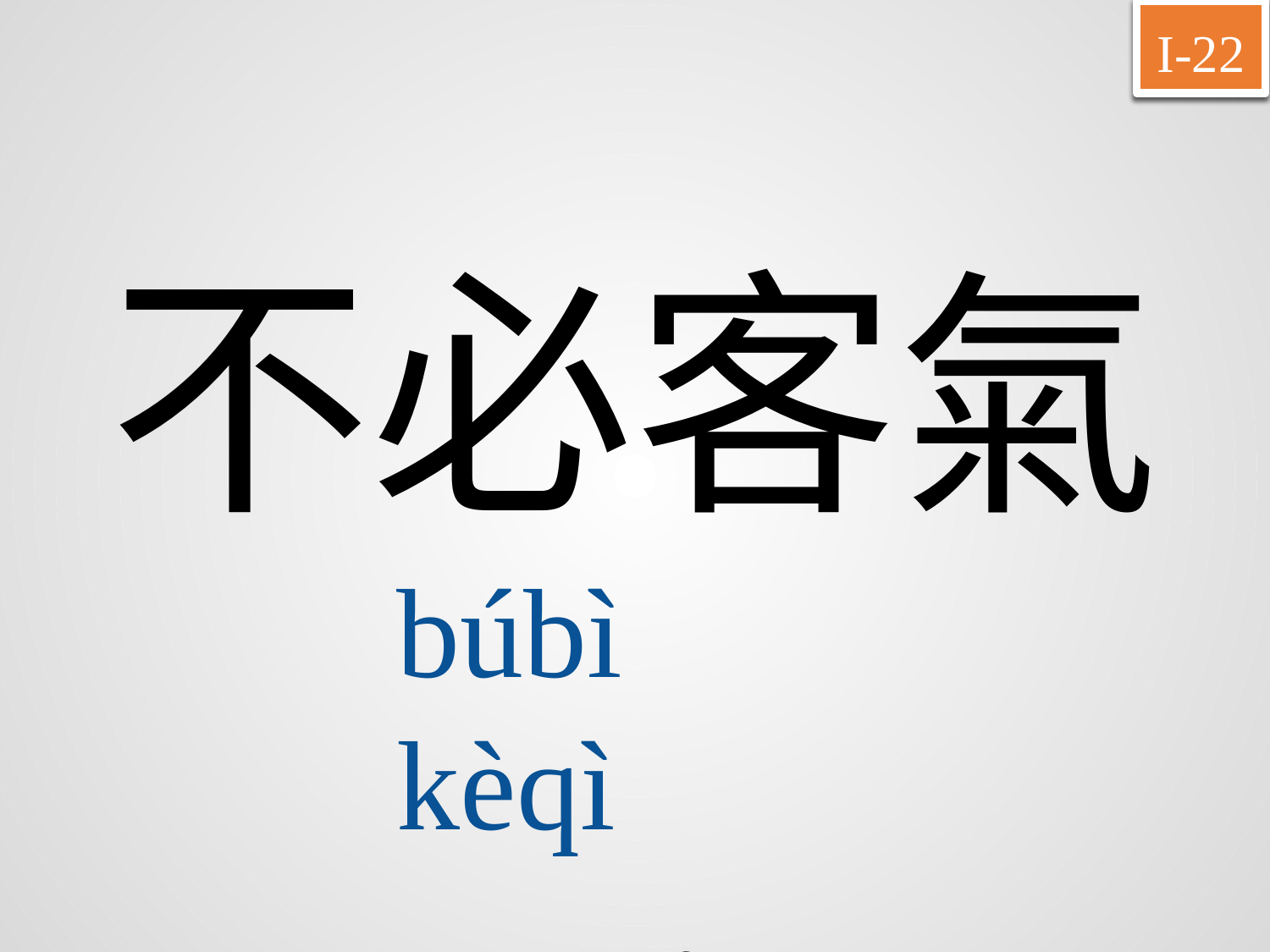

I-22
不必客氣
búbì	kèqì
No need to stand on formalities, i. e., It's my pleasure.